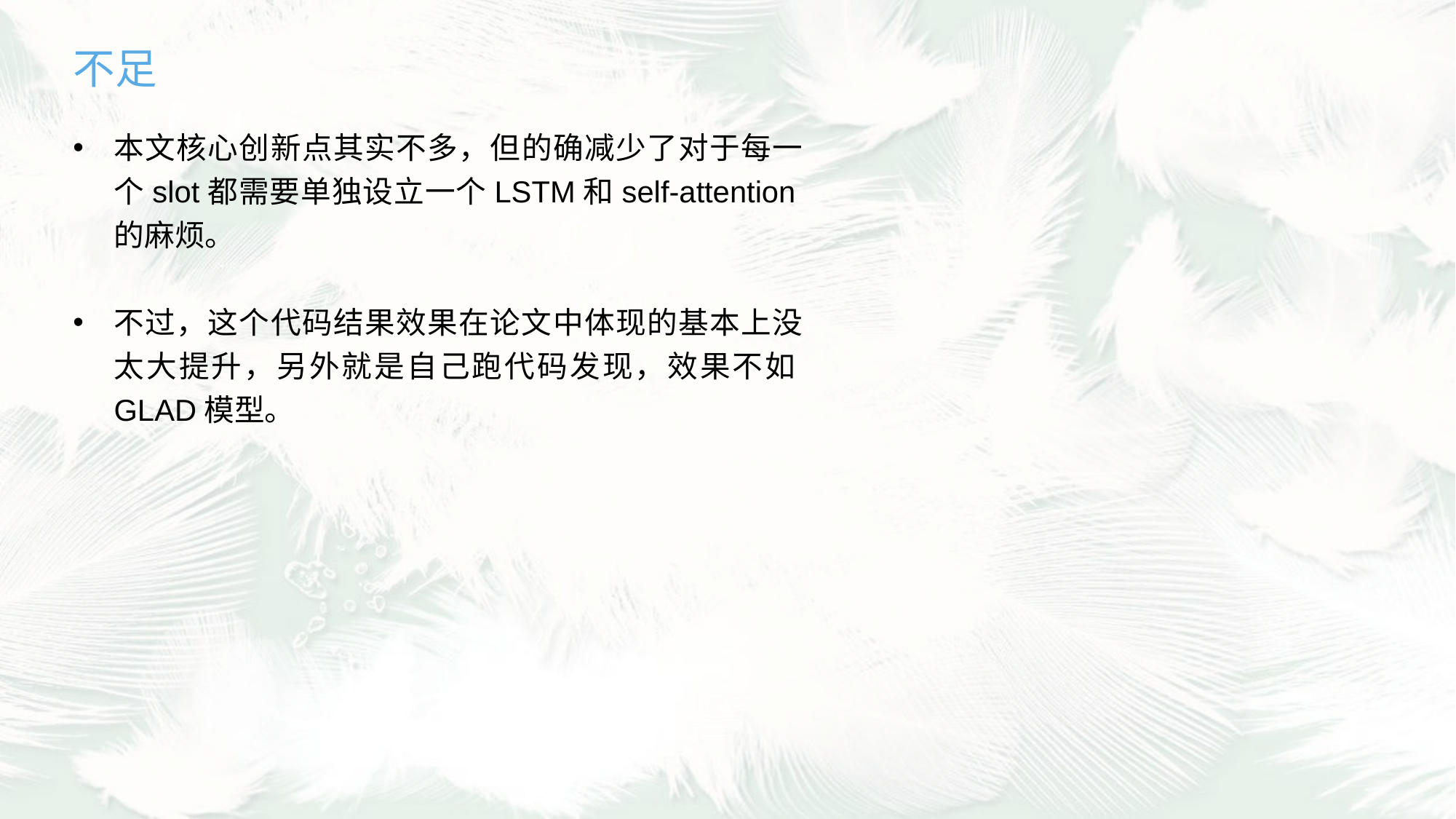

不足
本文核心创新点其实不多，但的确减少了对于每一个slot都需要单独设立一个LSTM和self-attention的麻烦。

不过，这个代码结果效果在论文中体现的基本上没太大提升，另外就是自己跑代码发现，效果不如GLAD模型。